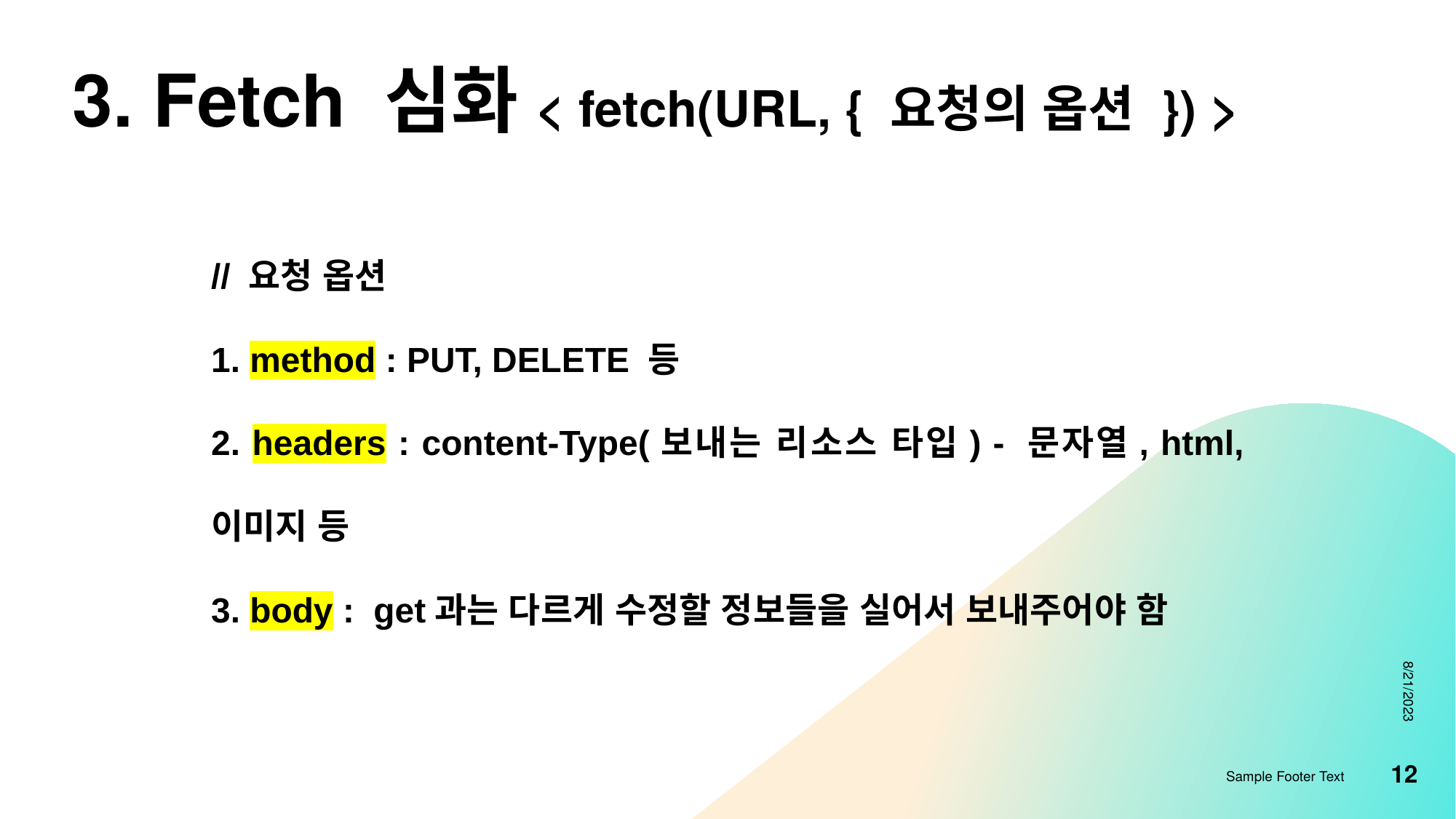

# 3. Fetch 심화< fetch(URL, { 요청의 옵션 }) >
// 요청 옵션
1. method : PUT, DELETE 등
2. headers : content-Type(보내는 리소스 타입) - 문자열, html, 이미지 등
3. body :  get과는 다르게 수정할 정보들을 실어서 보내주어야 함
8/21/2023
Sample Footer Text
12